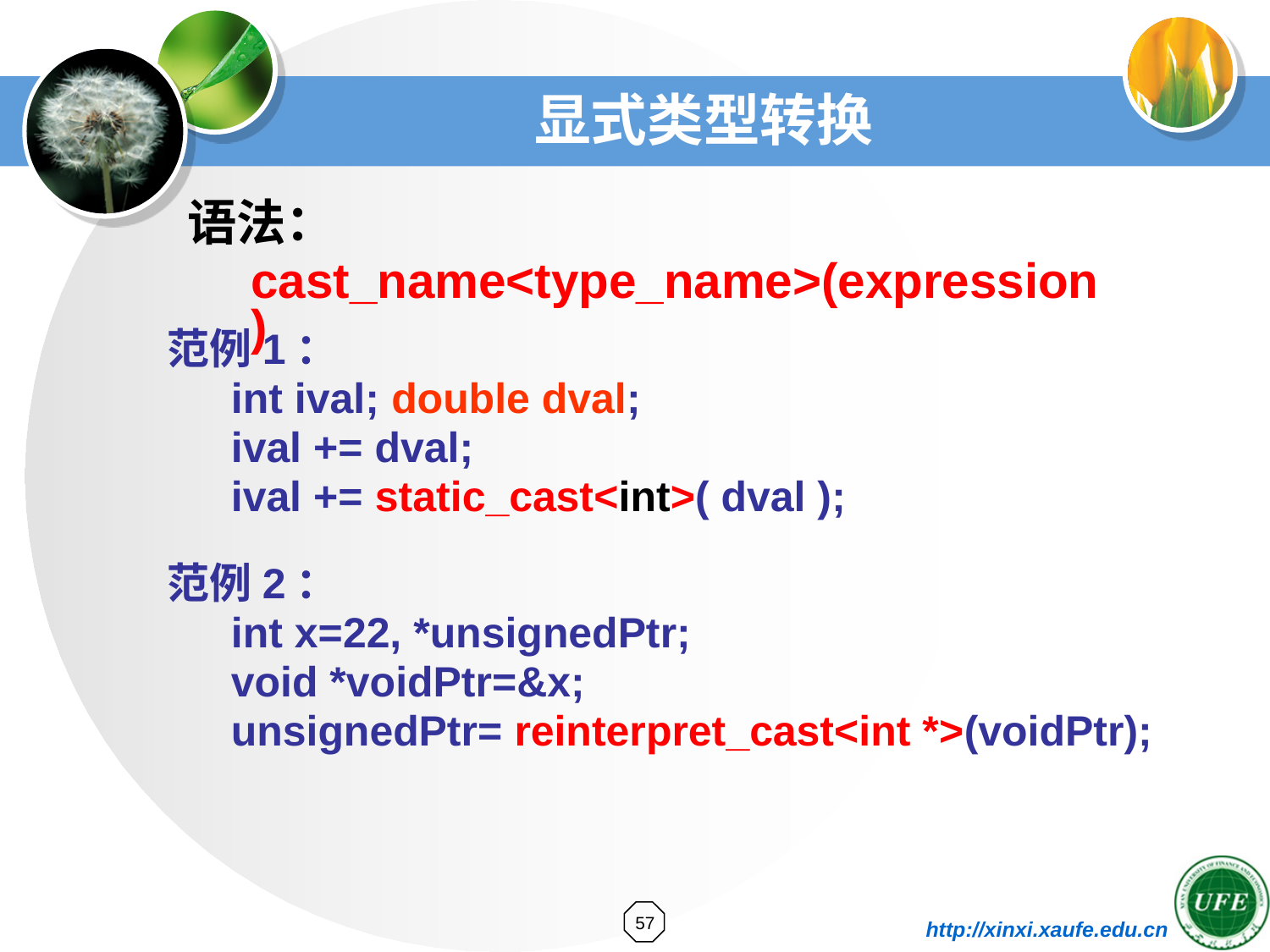

# 显式类型转换
语法：
cast_name<type_name>(expression)
范例1：
int ival; double dval;
ival += dval;
ival += static_cast<int>( dval );
范例2：
int x=22, *unsignedPtr;
void *voidPtr=&x;
unsignedPtr= reinterpret_cast<int *>(voidPtr);
57
http://xinxi.xaufe.edu.cn